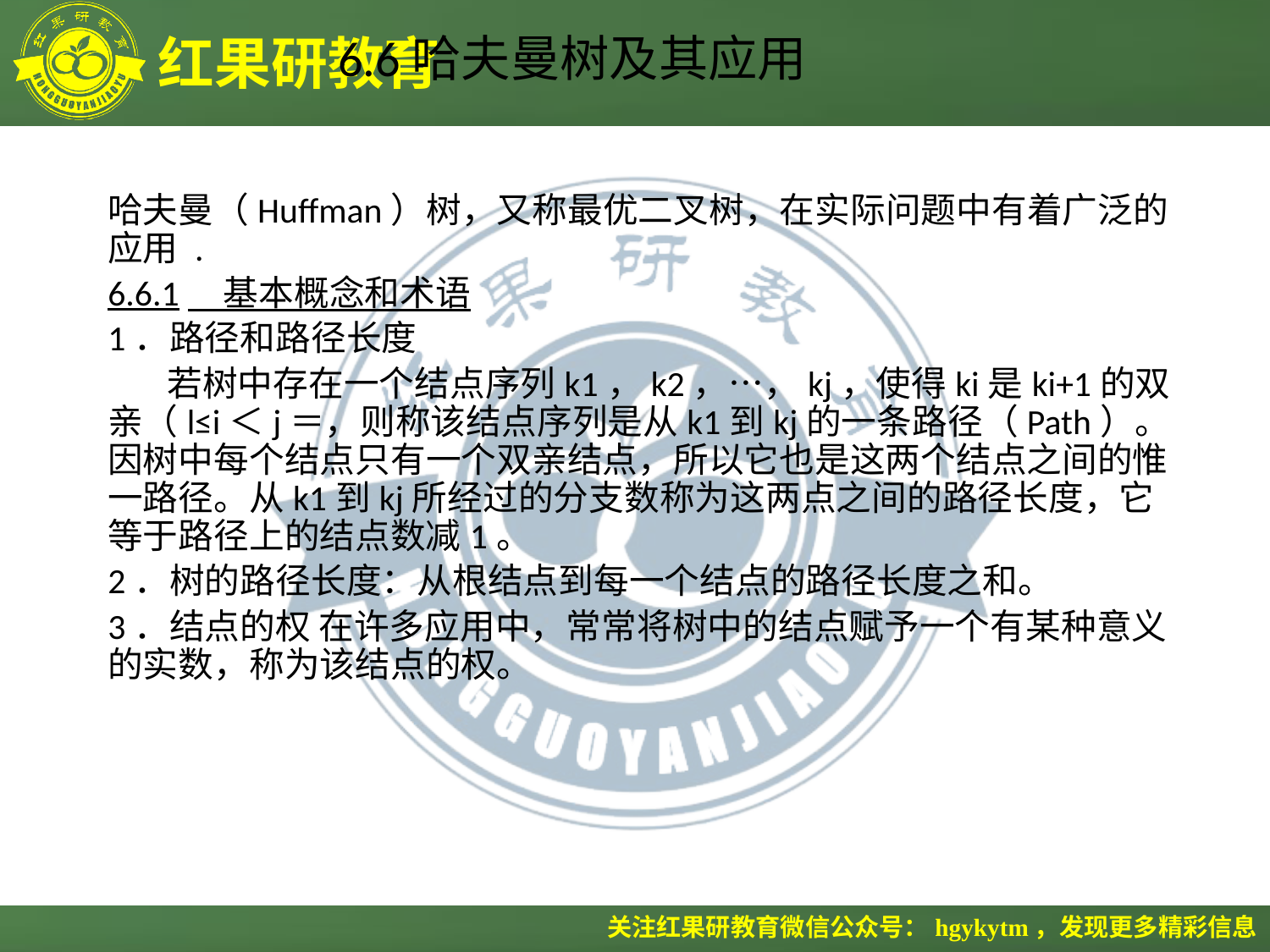

# 6.6哈夫曼树及其应用
哈夫曼（Huffman）树，又称最优二叉树，在实际问题中有着广泛的应用 .
6.6.1　基本概念和术语
1．路径和路径长度
  　若树中存在一个结点序列k1，k2，…，kj，使得ki是ki+1的双亲（l≤i＜j＝，则称该结点序列是从k1到kj的一条路径（Path）。因树中每个结点只有一个双亲结点，所以它也是这两个结点之间的惟一路径。从k1到kj所经过的分支数称为这两点之间的路径长度，它等于路径上的结点数减1。
2．树的路径长度：从根结点到每一个结点的路径长度之和。
3．结点的权 在许多应用中，常常将树中的结点赋予一个有某种意义的实数，称为该结点的权。